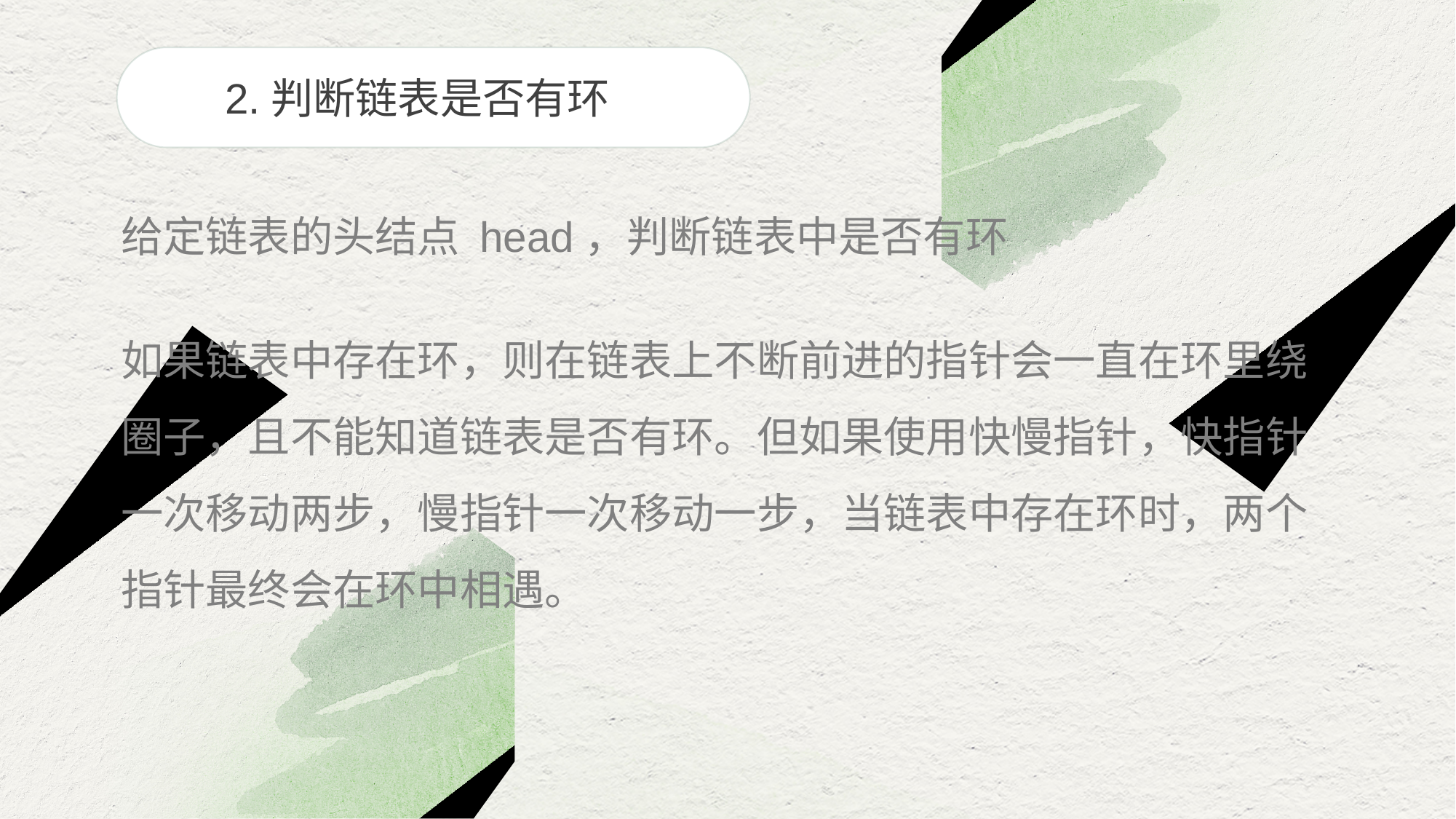

2.判断链表是否有环
给定链表的头结点 head，判断链表中是否有环
如果链表中存在环，则在链表上不断前进的指针会一直在环里绕圈子，且不能知道链表是否有环。但如果使用快慢指针，快指针一次移动两步，慢指针一次移动一步，当链表中存在环时，两个指针最终会在环中相遇。